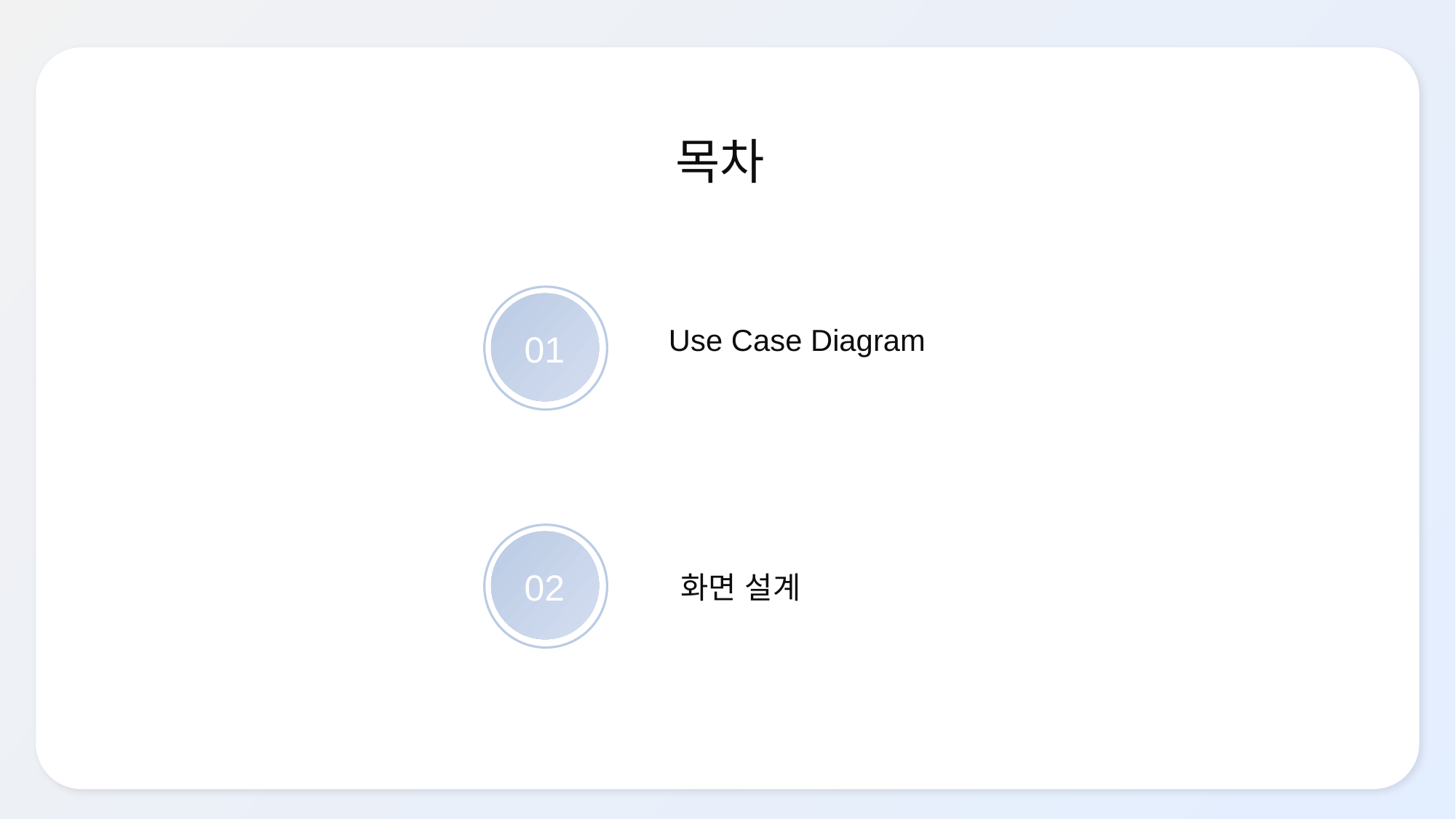

목차

01
Use Case Diagram

02
화면 설계